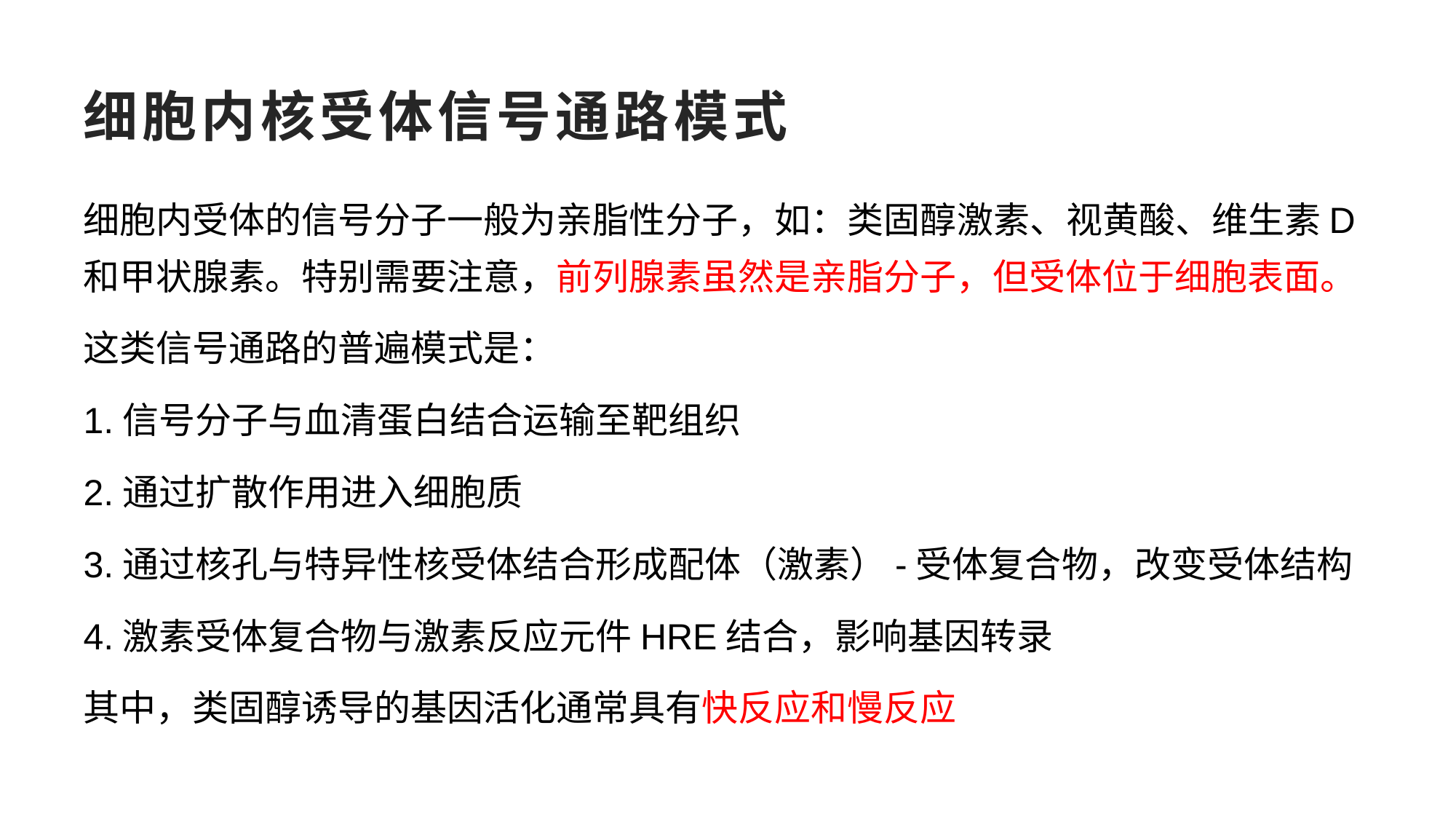

# 细胞内核受体信号通路模式
细胞内受体的信号分子一般为亲脂性分子，如：类固醇激素、视黄酸、维生素D和甲状腺素。特别需要注意，前列腺素虽然是亲脂分子，但受体位于细胞表面。
这类信号通路的普遍模式是：
1.信号分子与血清蛋白结合运输至靶组织
2.通过扩散作用进入细胞质
3.通过核孔与特异性核受体结合形成配体（激素）-受体复合物，改变受体结构
4.激素受体复合物与激素反应元件HRE结合，影响基因转录
其中，类固醇诱导的基因活化通常具有快反应和慢反应